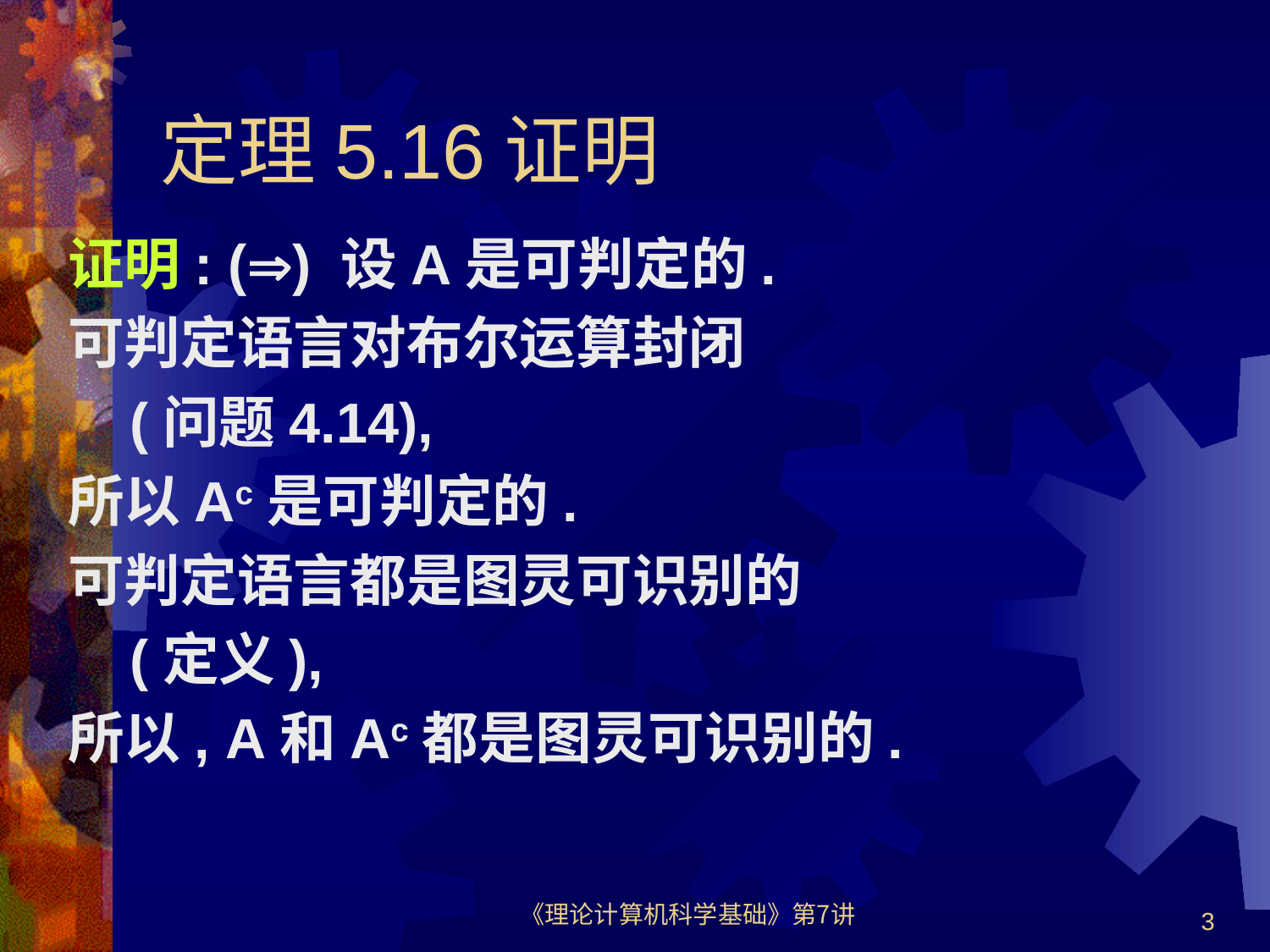

# 定理5.16证明
证明: (⇒) 设A是可判定的.
可判定语言对布尔运算封闭
    (问题4.14),
所以Ac是可判定的.
可判定语言都是图灵可识别的
    (定义),
所以, A和Ac都是图灵可识别的.
《理论计算机科学基础》第7讲
3